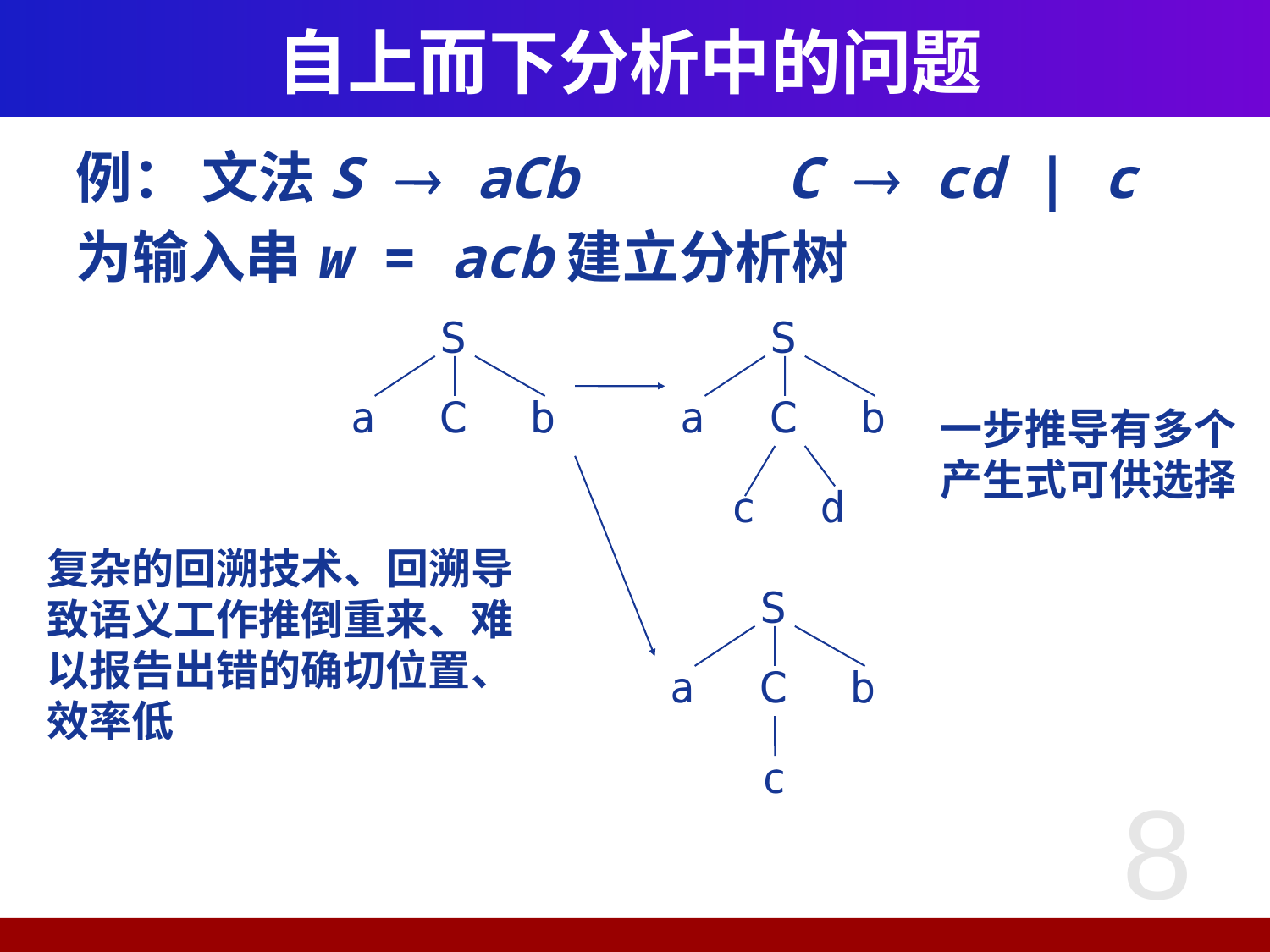

# 自上而下分析中的问题
例： 文法S → aCb	      C → cd | c
为输入串w = acb建立分析树

S

a
C
b
S

C
b
a

d
c

一步推导有多个
产生式可供选择

复杂的回溯技术、回溯导致语义工作推倒重来、难以报告出错的确切位置、效率低
S

C
b
a

c
8